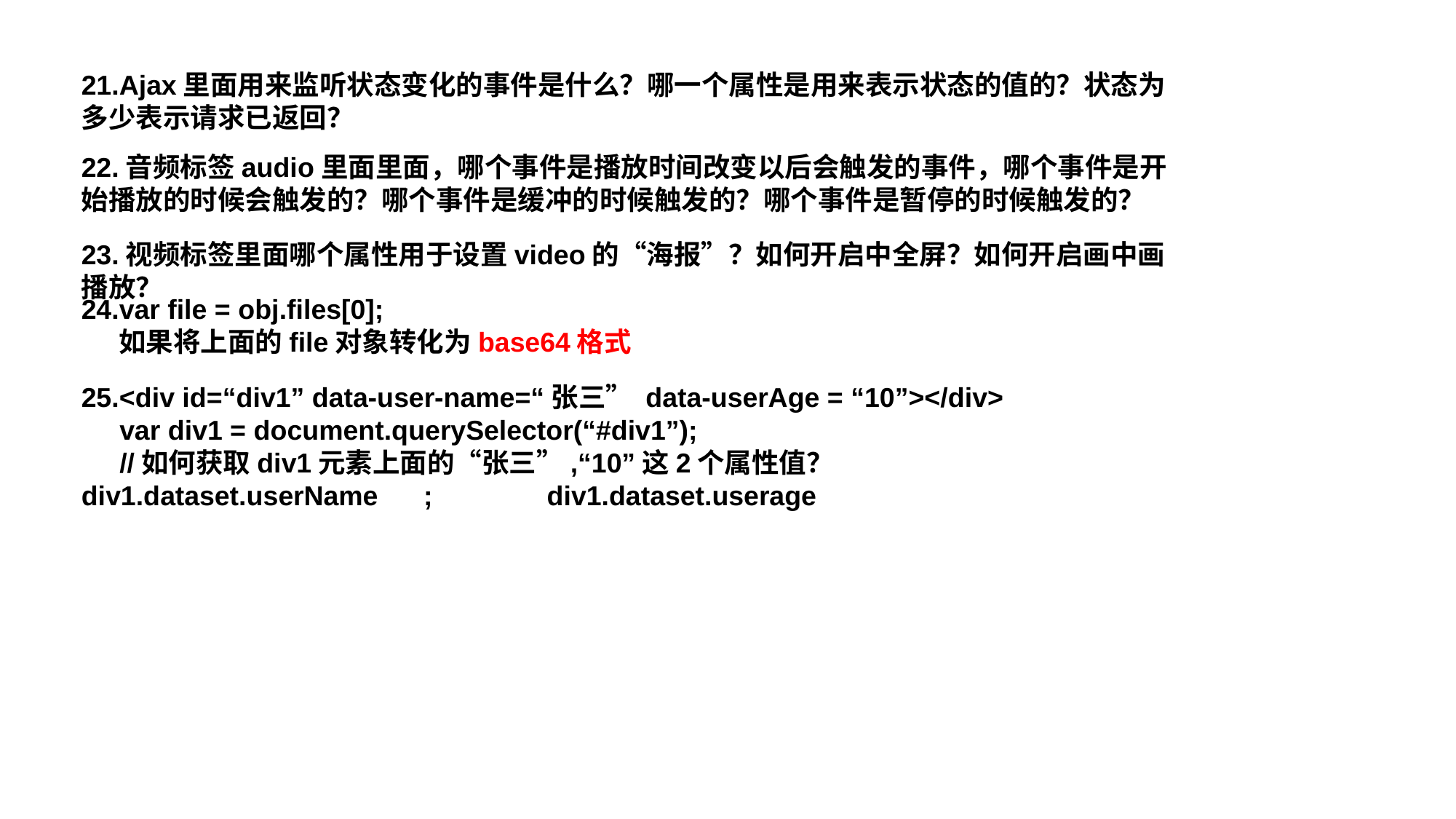

21.Ajax里面用来监听状态变化的事件是什么？哪一个属性是用来表示状态的值的？状态为多少表示请求已返回？
22.音频标签audio里面里面，哪个事件是播放时间改变以后会触发的事件，哪个事件是开始播放的时候会触发的？哪个事件是缓冲的时候触发的？哪个事件是暂停的时候触发的？
23.视频标签里面哪个属性用于设置video的“海报”？如何开启中全屏？如何开启画中画播放？
24.var file = obj.files[0];
     如果将上面的file对象转化为base64格式
25.<div id=“div1” data-user-name=“张三” data-userAge = “10”></div>
     var div1 = document.querySelector(“#div1”);
     //如何获取div1元素上面的“张三”,“10”这2个属性值？
div1.dataset.userName      ;               div1.dataset.userage